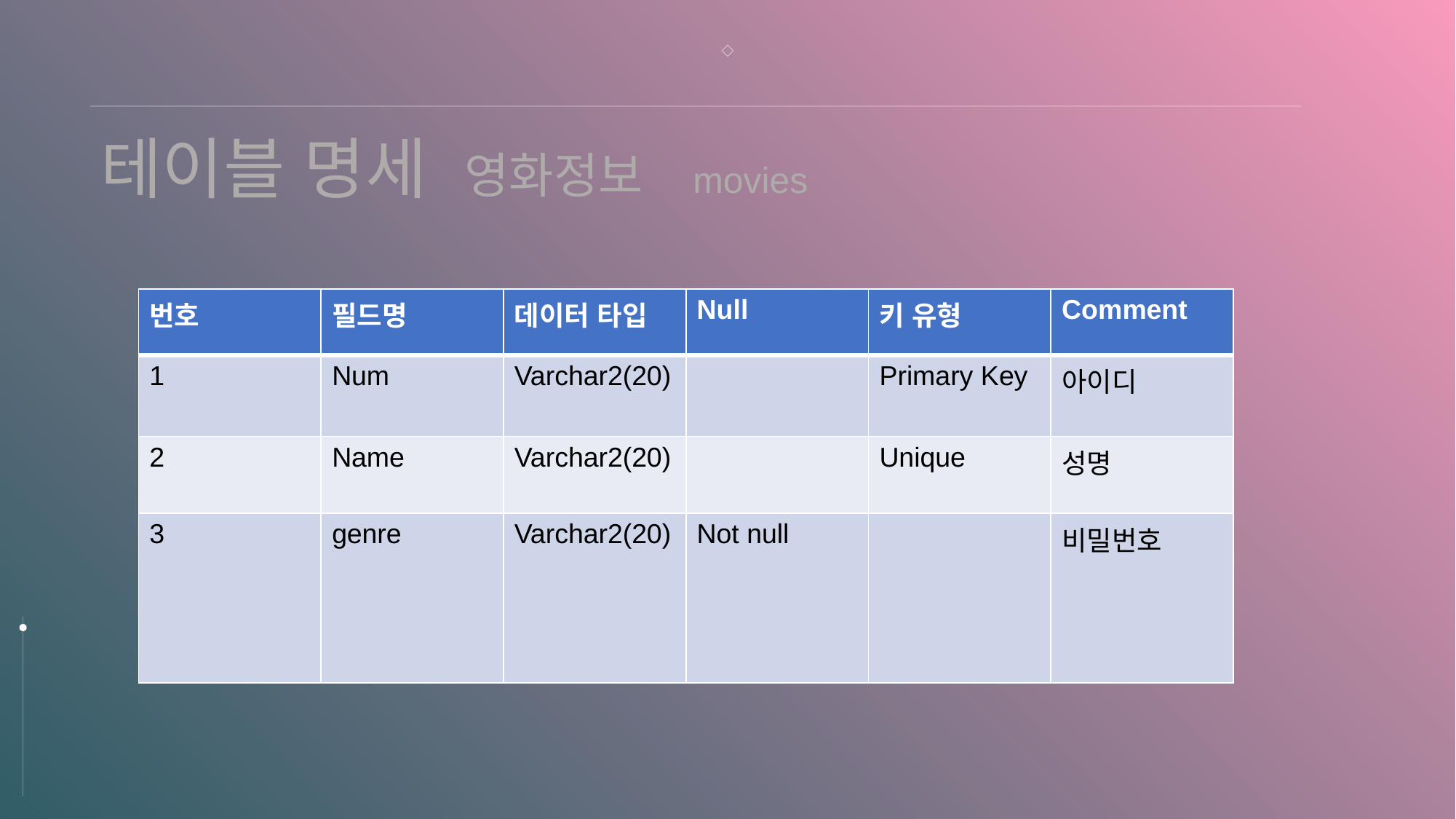

# 2. 프로젝트 개요-2.5 테이블 명세

테이블 명세  영화정보    movies
| 번호 | 필드명 | 데이터 타입 | Null | 키 유형 | Comment |
| --- | --- | --- | --- | --- | --- |
| 1 | Num | Varchar2(20) |  | Primary Key | 아이디 |
| 2 | Name | Varchar2(20) |  | Unique | 성명 |
| 3 | genre | Varchar2(20) | Not null |  | 비밀번호 |

13